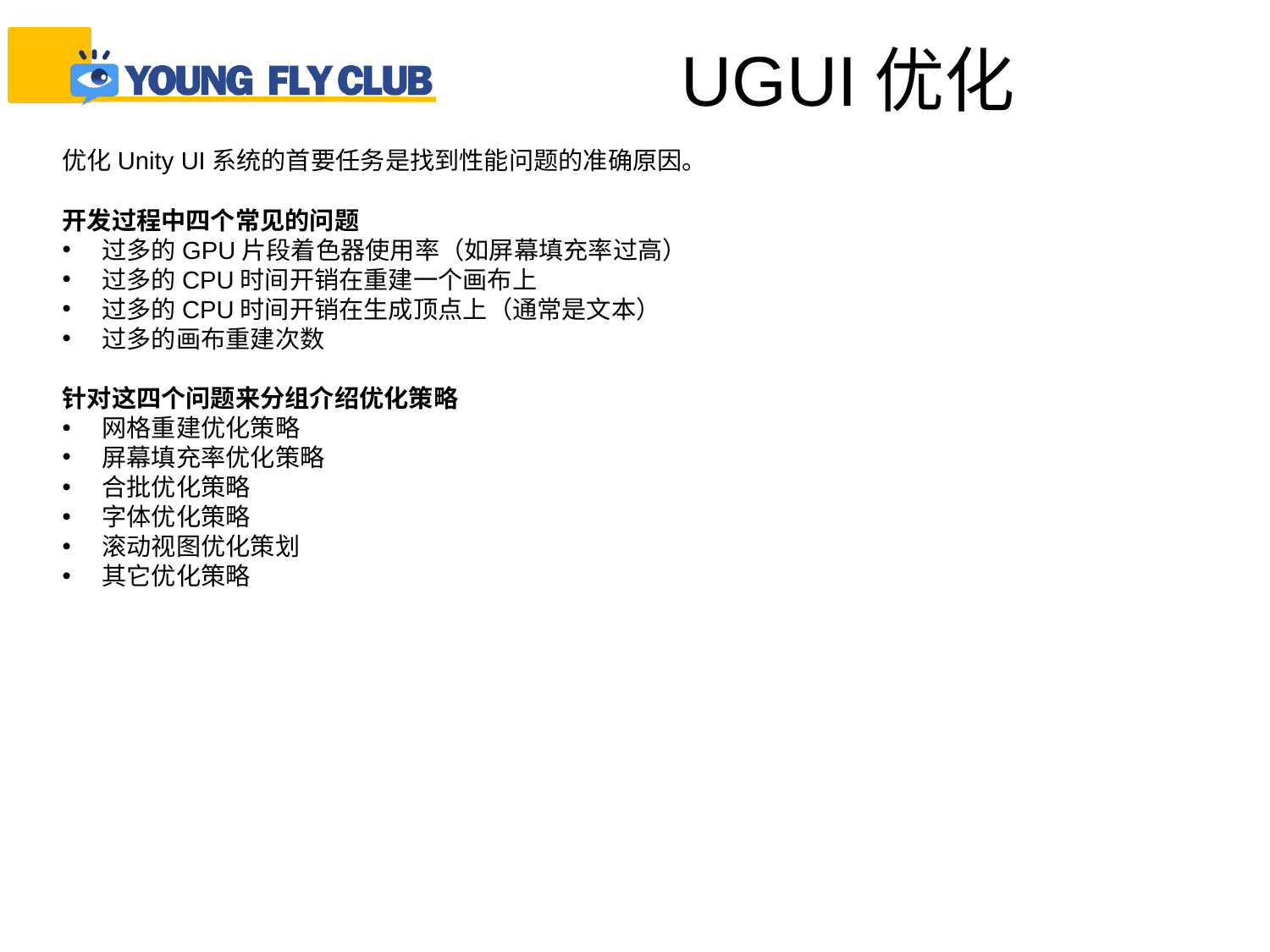

UGUI优化
优化Unity UI系统的首要任务是找到性能问题的准确原因。

开发过程中四个常见的问题
过多的GPU片段着色器使用率（如屏幕填充率过高）
过多的CPU时间开销在重建一个画布上
过多的CPU时间开销在生成顶点上（通常是文本）
过多的画布重建次数

针对这四个问题来分组介绍优化策略
网格重建优化策略
屏幕填充率优化策略
合批优化策略
字体优化策略
滚动视图优化策划
其它优化策略